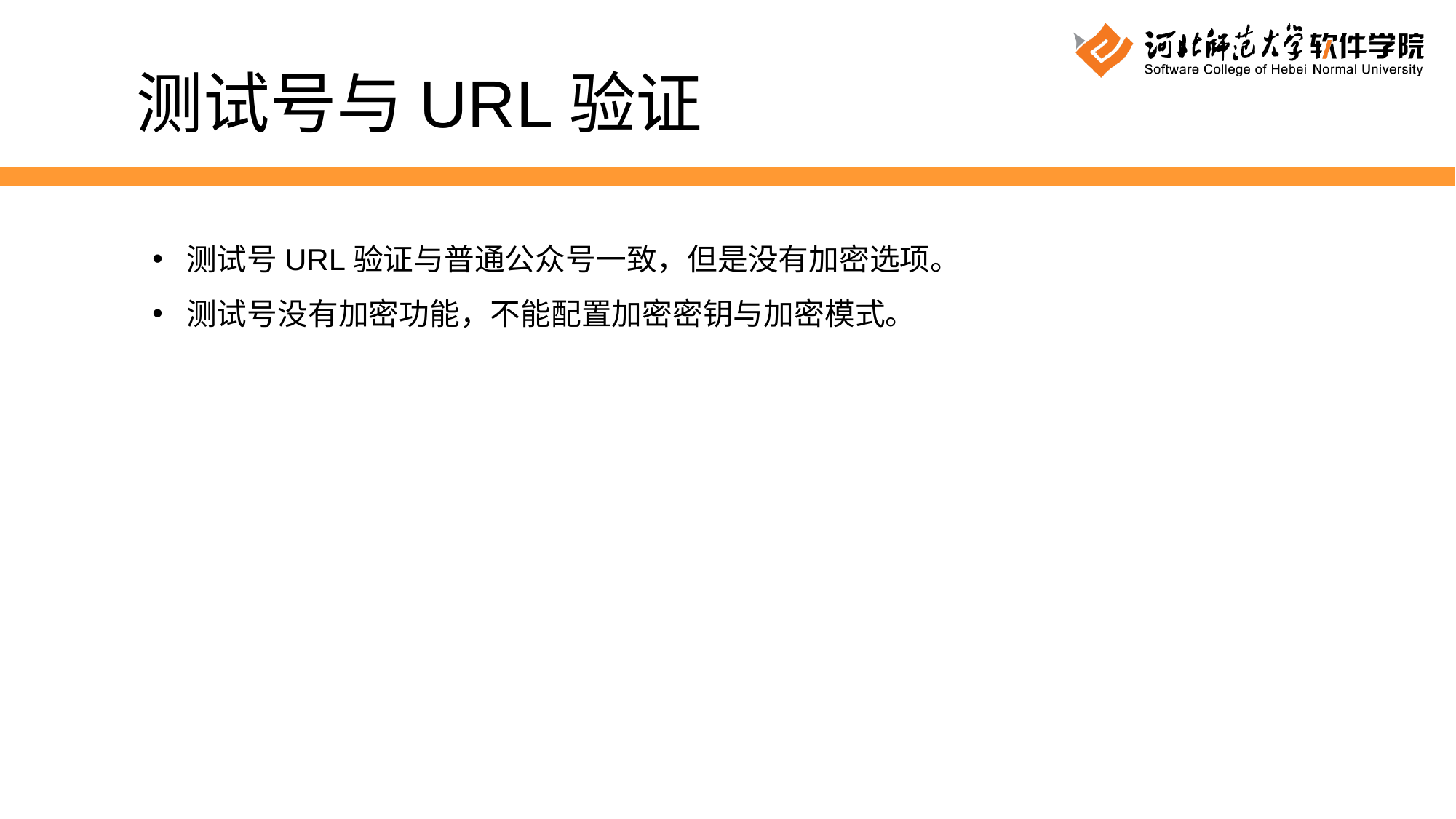

测试号与URL验证
测试号URL验证与普通公众号一致，但是没有加密选项。
测试号没有加密功能，不能配置加密密钥与加密模式。